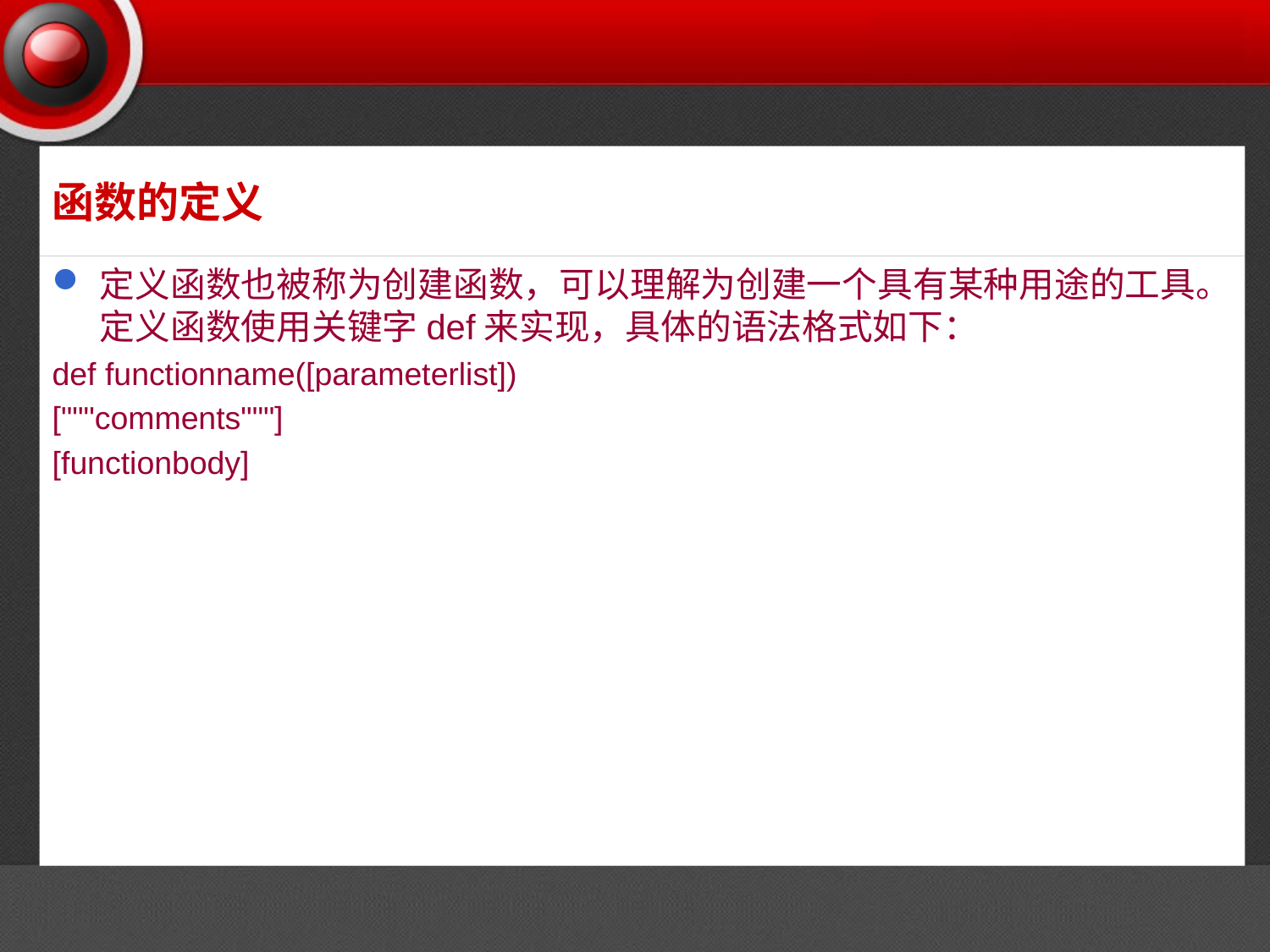

# 函数的定义
定义函数也被称为创建函数，可以理解为创建一个具有某种用途的工具。定义函数使用关键字def来实现，具体的语法格式如下：
def functionname([parameterlist])
["""comments"""]
[functionbody]